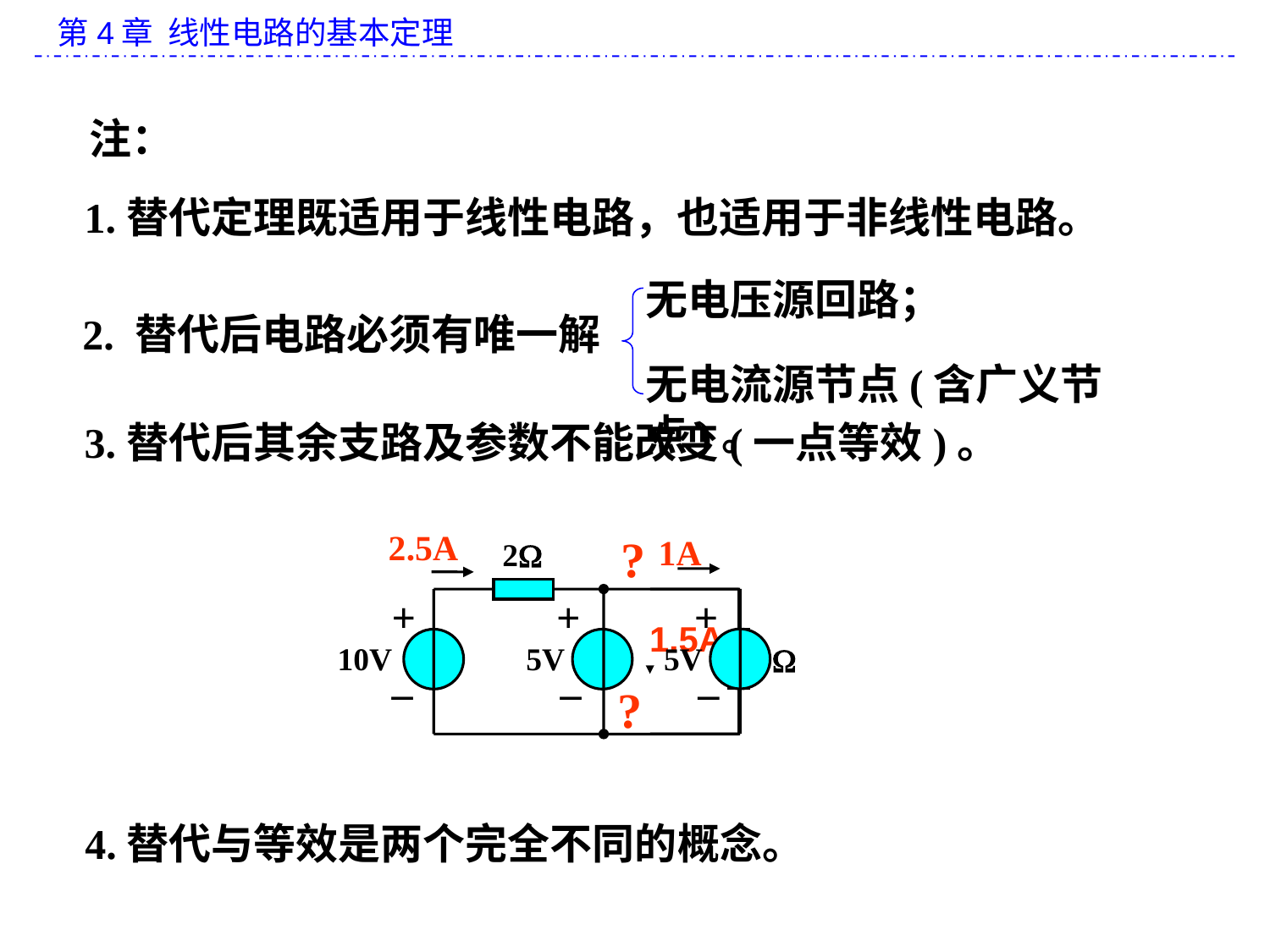

注：
1.替代定理既适用于线性电路，也适用于非线性电路。
无电压源回路；

2. 替代后电路必须有唯一解
无电流源节点(含广义节点)。
3.替代后其余支路及参数不能改变(一点等效)。
2.5A

?
1A

2Ω

+
+

10V
5V
5Ω
_
_

+

5V
_

1.5A

?
4.替代与等效是两个完全不同的概念。